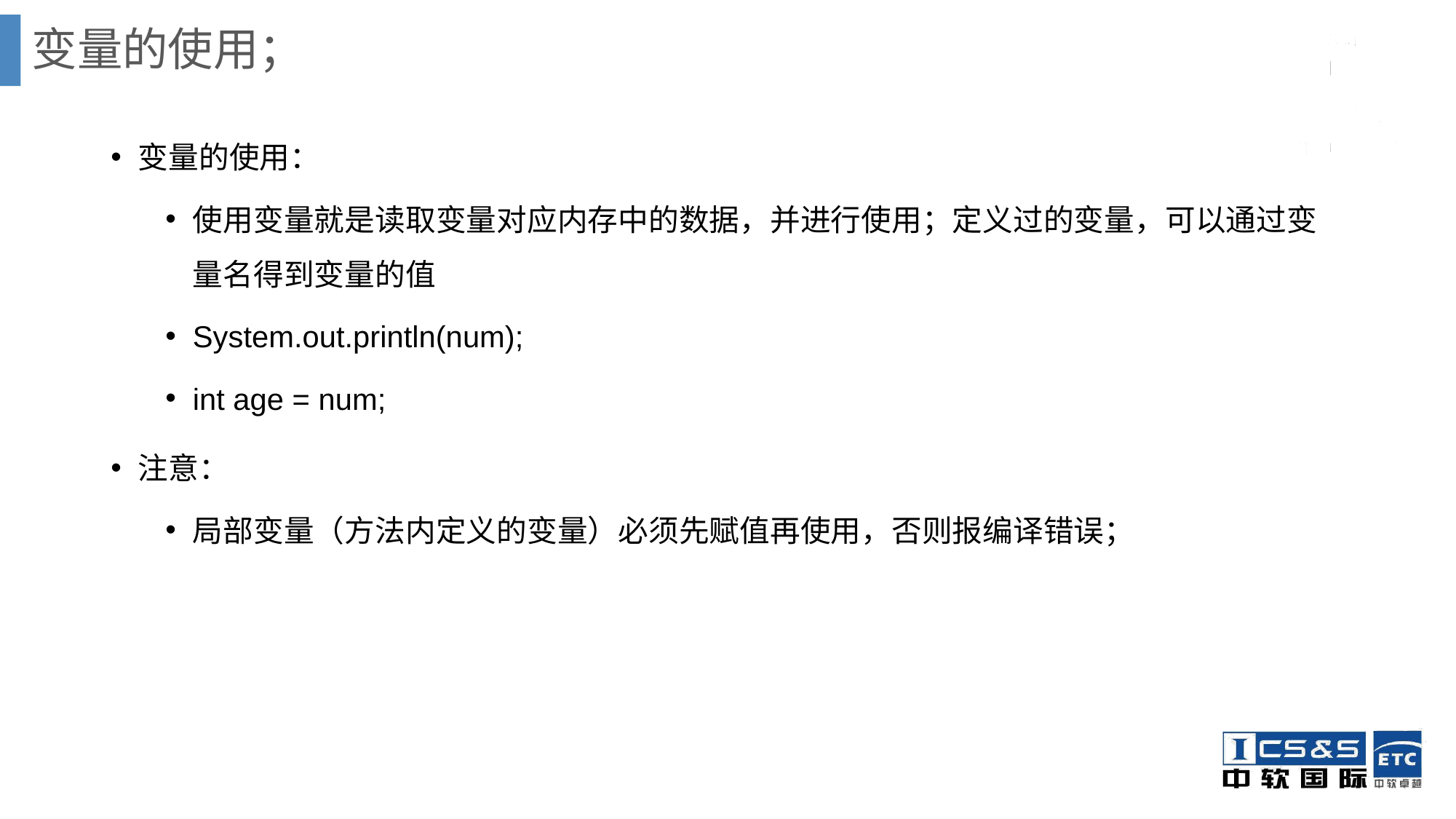

# 变量的使用；
变量的使用：
使用变量就是读取变量对应内存中的数据，并进行使用；定义过的变量，可以通过变量名得到变量的值
System.out.println(num);
int age = num;
注意：
局部变量（方法内定义的变量）必须先赋值再使用，否则报编译错误；